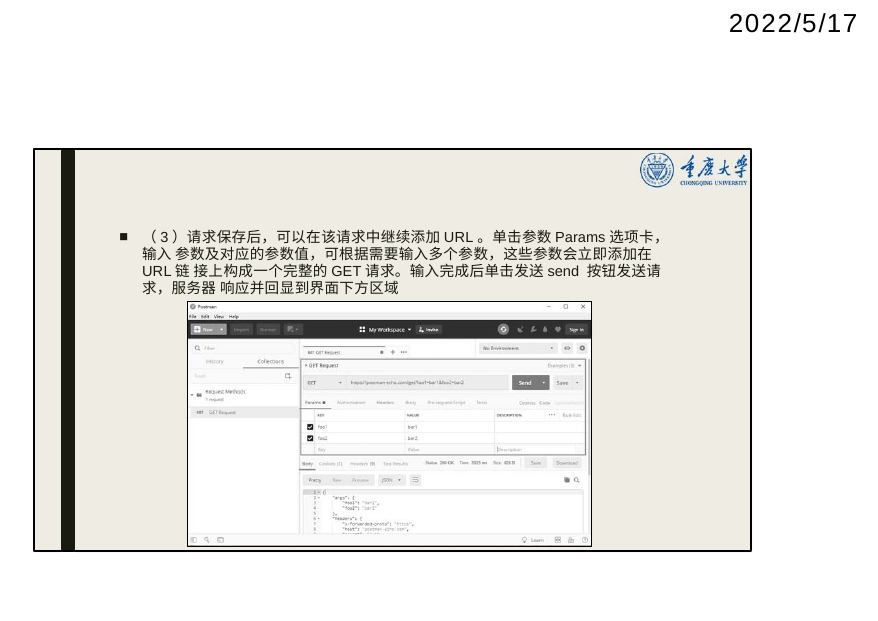

# 2022/5/17

（3）请求保存后，可以在该请求中继续添加URL。单击参数Params选项卡，输入 参数及对应的参数值，可根据需要输入多个参数，这些参数会立即添加在URL链 接上构成一个完整的GET请求。输入完成后单击发送send 按钮发送请求，服务器 响应并回显到界面下方区域